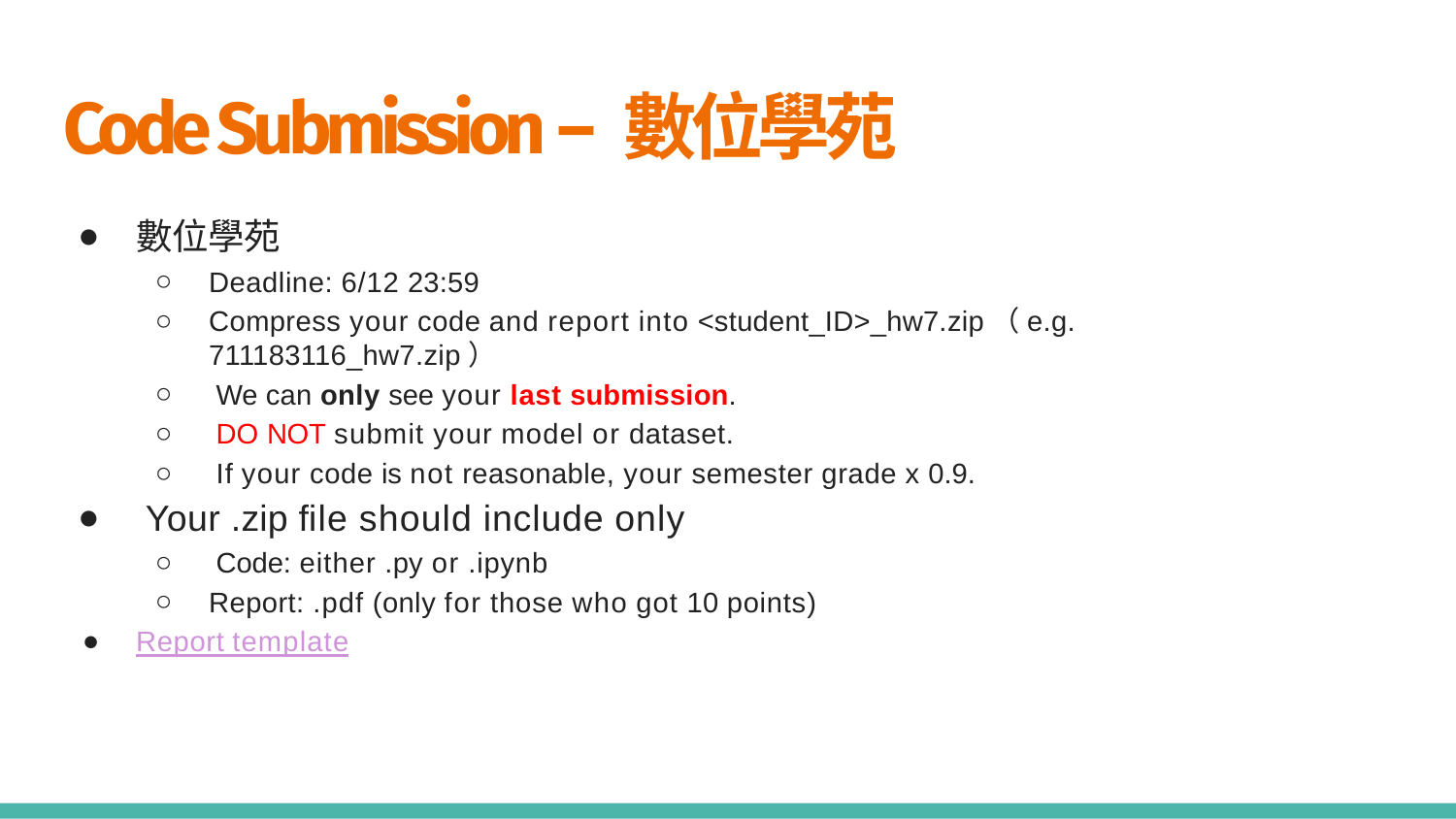

# Code Submission – 數位學苑
數位學苑
Deadline: 6/12 23:59
Compress your code and report into <student_ID>_hw7.zip（e.g. 711183116_hw7.zip）
We can only see your last submission.
DO NOT submit your model or dataset.
If your code is not reasonable, your semester grade x 0.9.
Your .zip ﬁle should include only
Code: either .py or .ipynb
Report: .pdf (only for those who got 10 points)
Report template